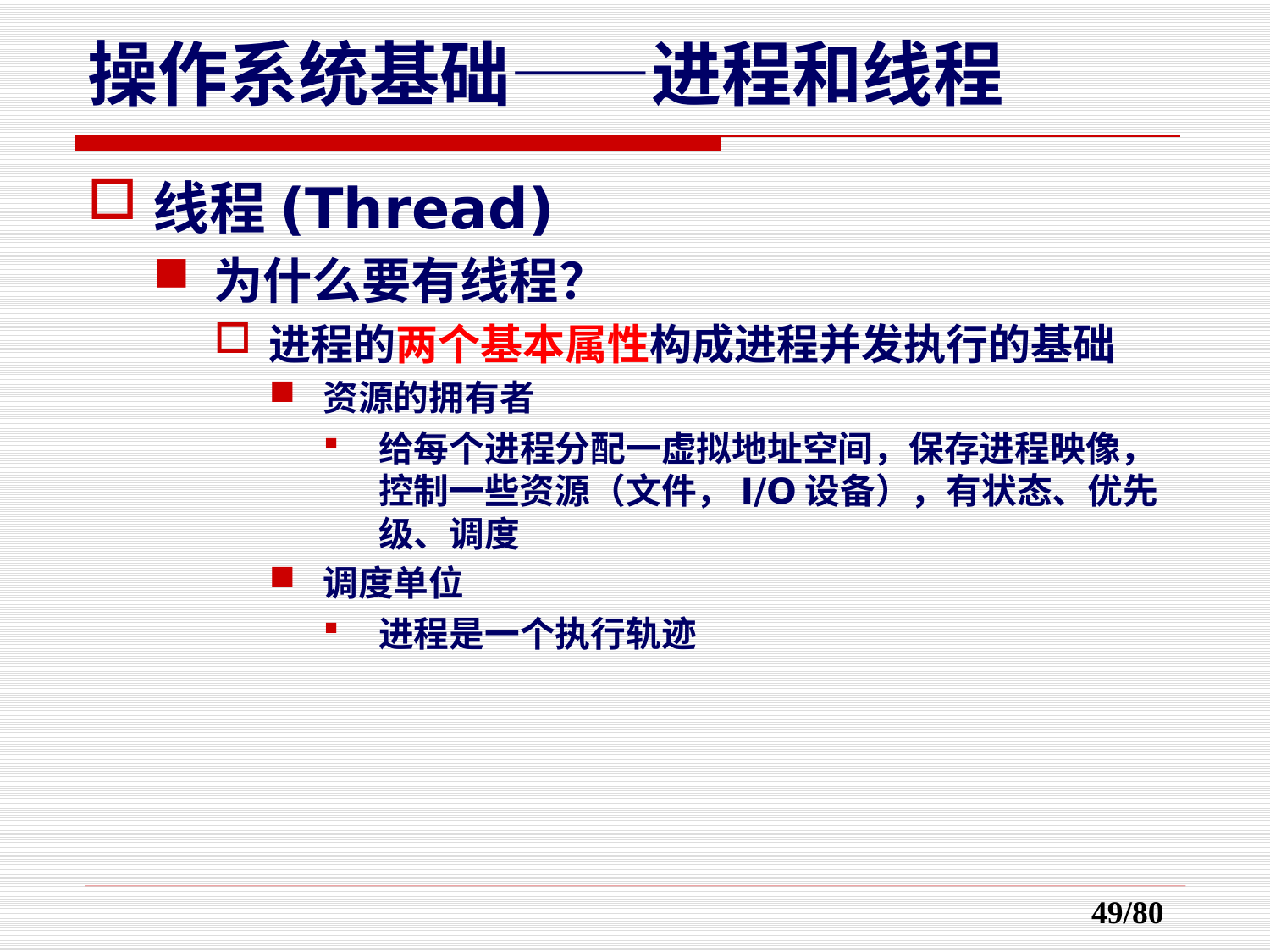

操作系统基础——进程和线程
线程(Thread)
为什么要有线程？
进程的两个基本属性构成进程并发执行的基础
资源的拥有者
给每个进程分配一虚拟地址空间，保存进程映像，控制一些资源（文件，I/O设备），有状态、优先级、调度
调度单位
进程是一个执行轨迹